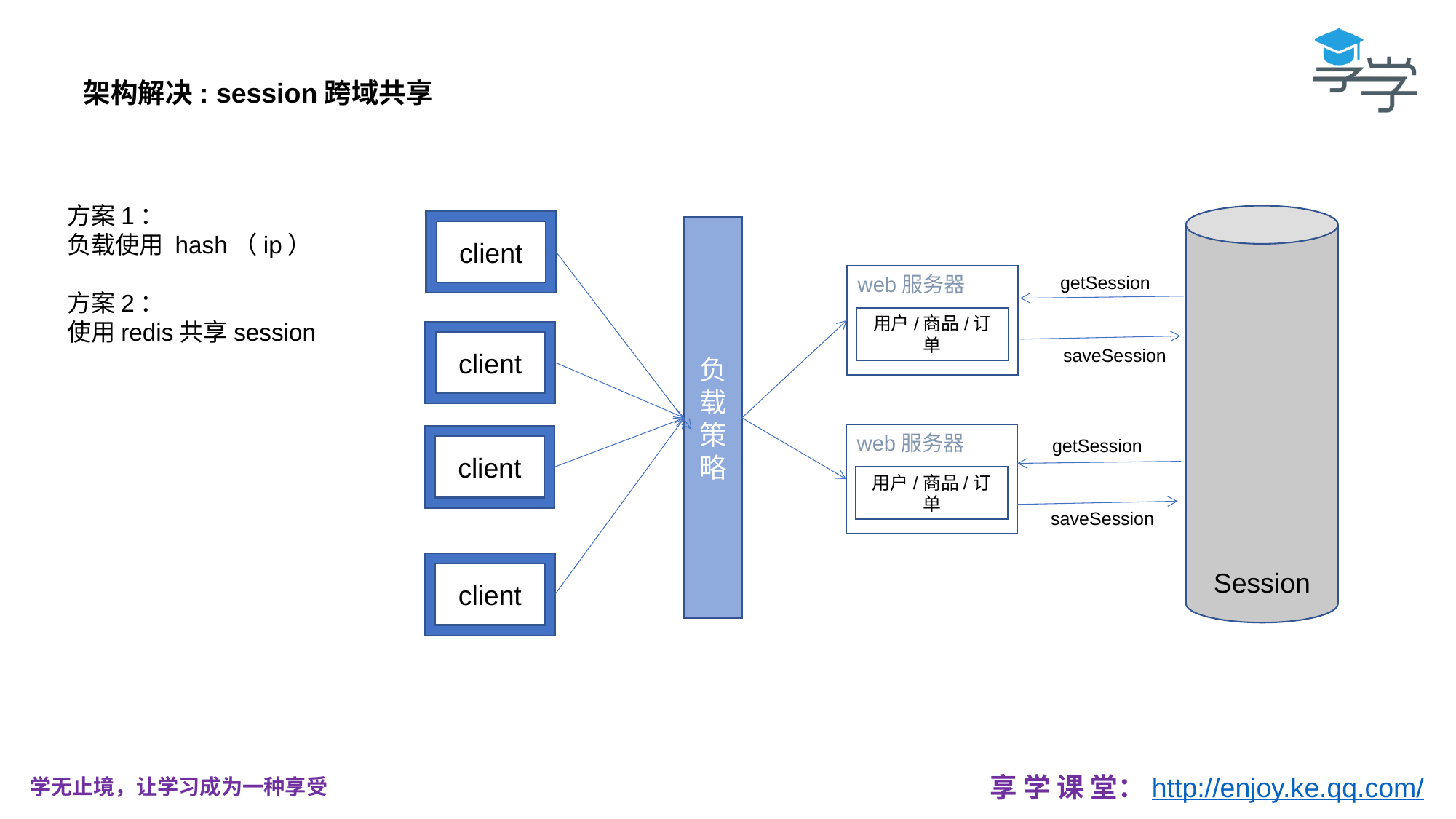

架构解决: session跨域共享
方案1：
负载使用 hash（ip）

方案2：
使用redis共享session
Session
client
负载策略
web服务器
getSession
用户/商品/订单
client
saveSession
web服务器
client
getSession
用户/商品/订单
saveSession
client